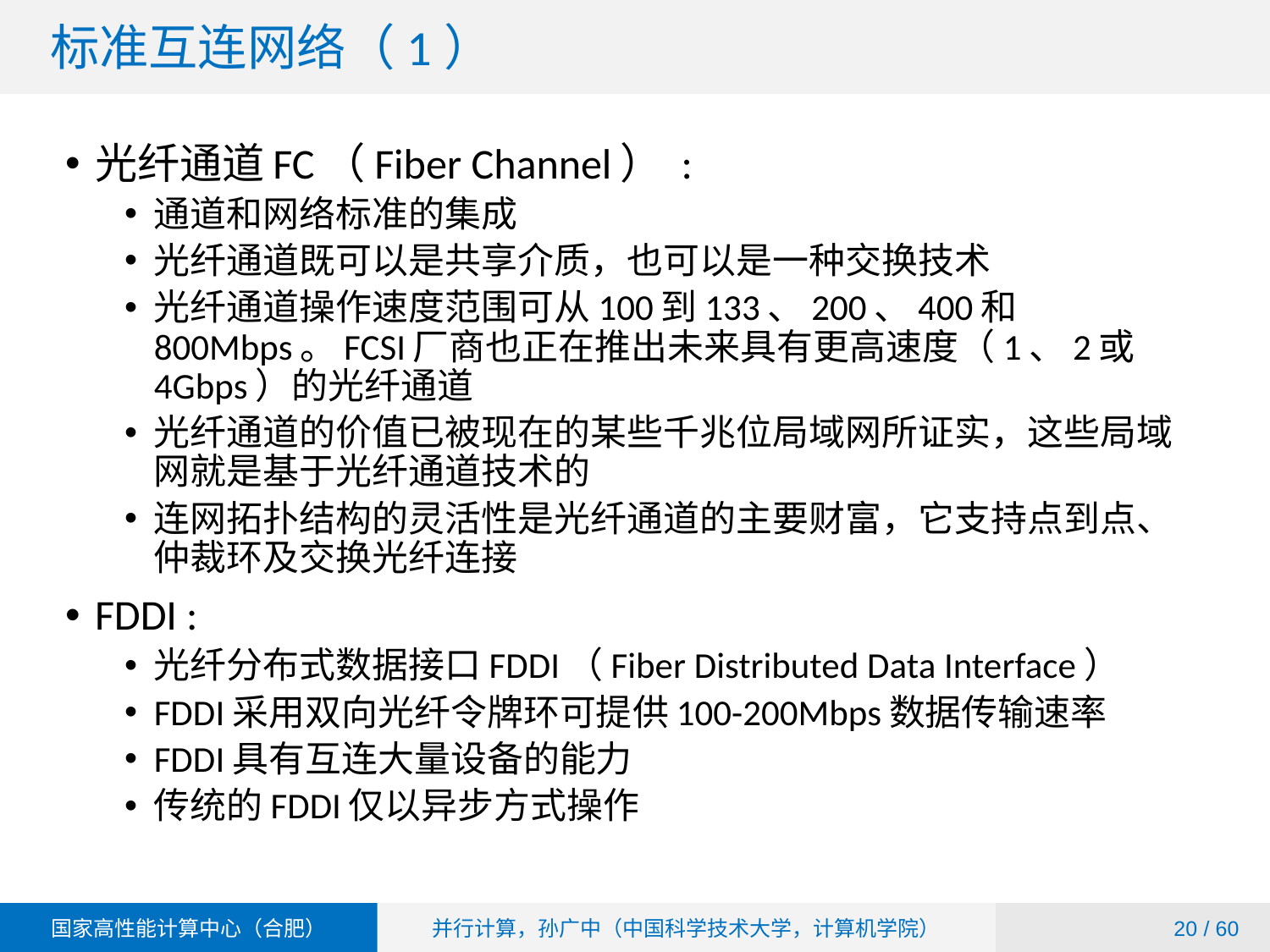

# 标准互连网络（1）
光纤通道FC（Fiber Channel） :
通道和网络标准的集成
光纤通道既可以是共享介质，也可以是一种交换技术
光纤通道操作速度范围可从100到133、200、400和800Mbps。FCSI厂商也正在推出未来具有更高速度（1、2或4Gbps）的光纤通道
光纤通道的价值已被现在的某些千兆位局域网所证实，这些局域网就是基于光纤通道技术的
连网拓扑结构的灵活性是光纤通道的主要财富，它支持点到点、仲裁环及交换光纤连接
FDDI :
光纤分布式数据接口FDDI（Fiber Distributed Data Interface）
FDDI采用双向光纤令牌环可提供100-200Mbps数据传输速率
FDDI具有互连大量设备的能力
传统的FDDI仅以异步方式操作

20 / 60